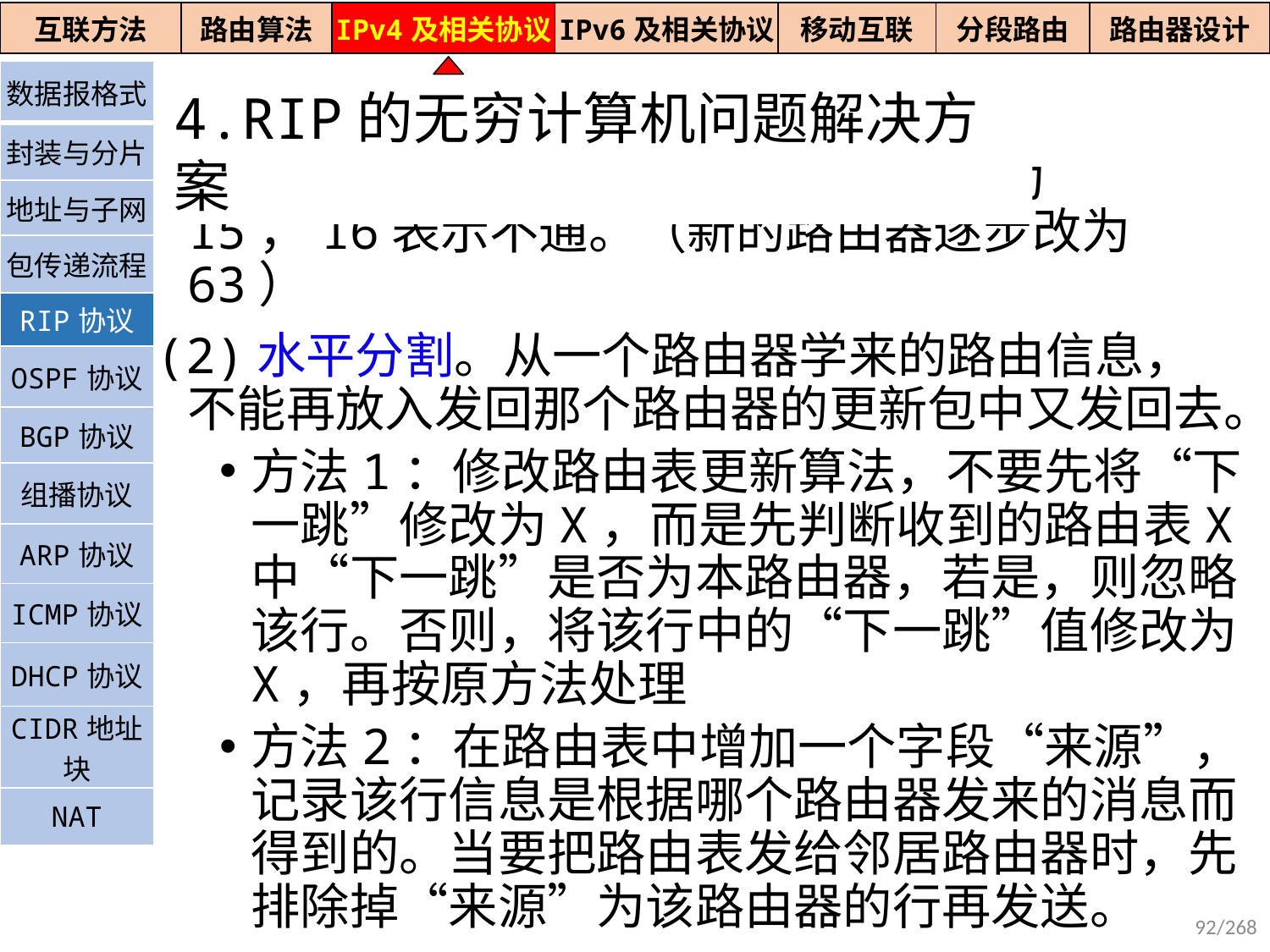

| 互联方法 | 路由算法 | IPv4及相关协议 | IPv6及相关协议 | 移动互联 | 分段路由 | 路由器设计 |
| --- | --- | --- | --- | --- | --- | --- |

| 数据报格式 |
| --- |
| 封装与分片 |
| 地址与子网 |
| 包传递流程 |
| RIP协议 |
| OSPF协议 |
| BGP协议 |
| 组播协议 |
| ARP协议 |
| ICMP协议 |
| DHCP协议 |
| CIDR地址块 |
| NAT |
4.RIP的无穷计算机问题解决方案
(1)设置最大距离值。允许最大距离值为15，16表示不通。（新的路由器逐步改为63）
(2)水平分割。从一个路由器学来的路由信息，不能再放入发回那个路由器的更新包中又发回去。
方法1：修改路由表更新算法，不要先将“下一跳”修改为X，而是先判断收到的路由表X中“下一跳”是否为本路由器，若是，则忽略该行。否则，将该行中的“下一跳”值修改为X，再按原方法处理
方法2：在路由表中增加一个字段“来源”，记录该行信息是根据哪个路由器发来的消息而得到的。当要把路由表发给邻居路由器时，先排除掉“来源”为该路由器的行再发送。
问题：间接来源如何处理？

92/268